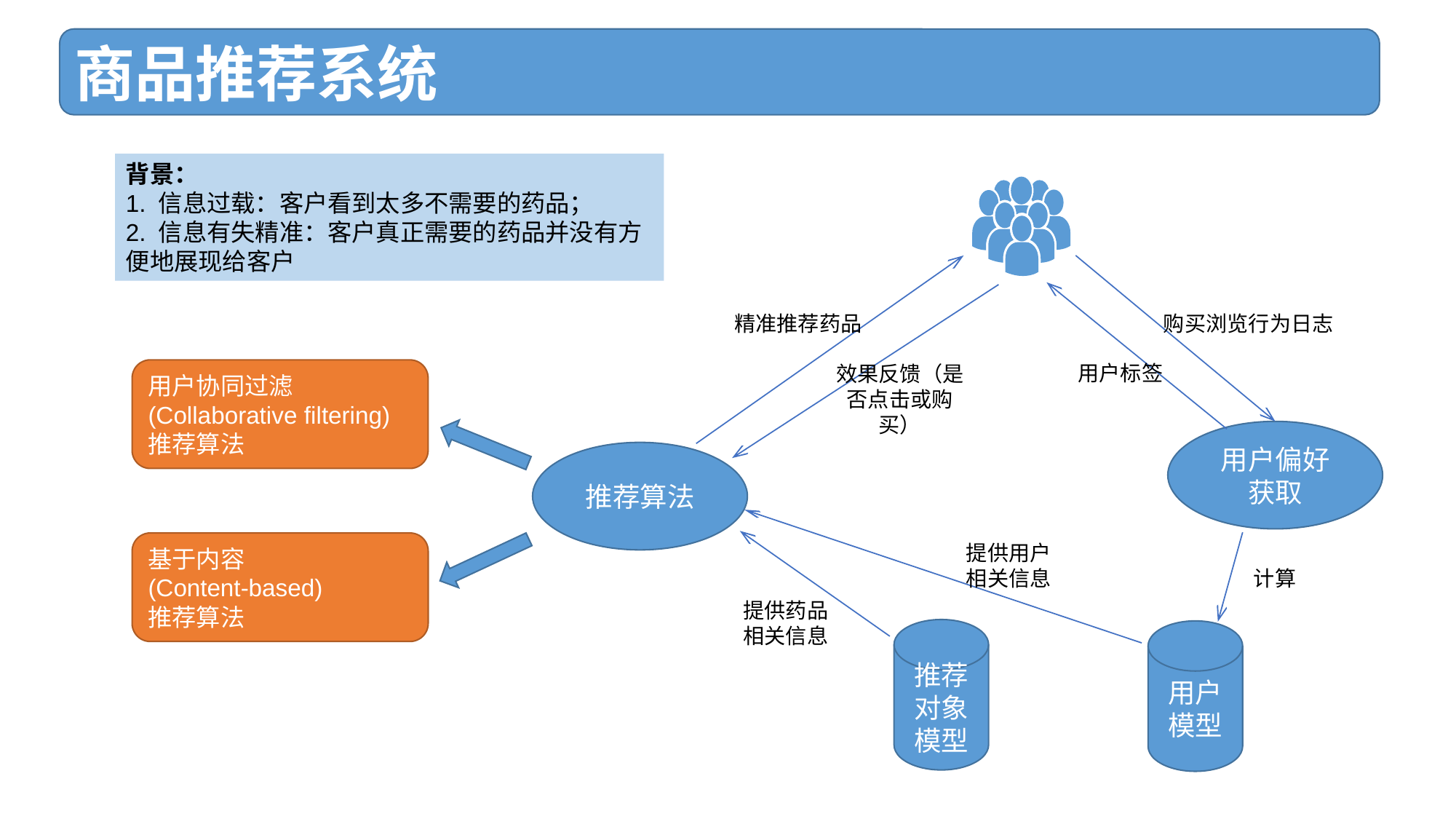

商品推荐系统
背景：
1. 信息过载：客户看到太多不需要的药品；
2. 信息有失精准：客户真正需要的药品并没有方便地展现给客户

精准推荐药品
购买浏览行为日志
用户标签
效果反馈（是否点击或购买）
用户协同过滤(Collaborative filtering)推荐算法
用户偏好
获取

推荐算法
基于内容
(Content-based)
推荐算法
提供用户相关信息

计算
提供药品相关信息
推荐对象模型
用户模型